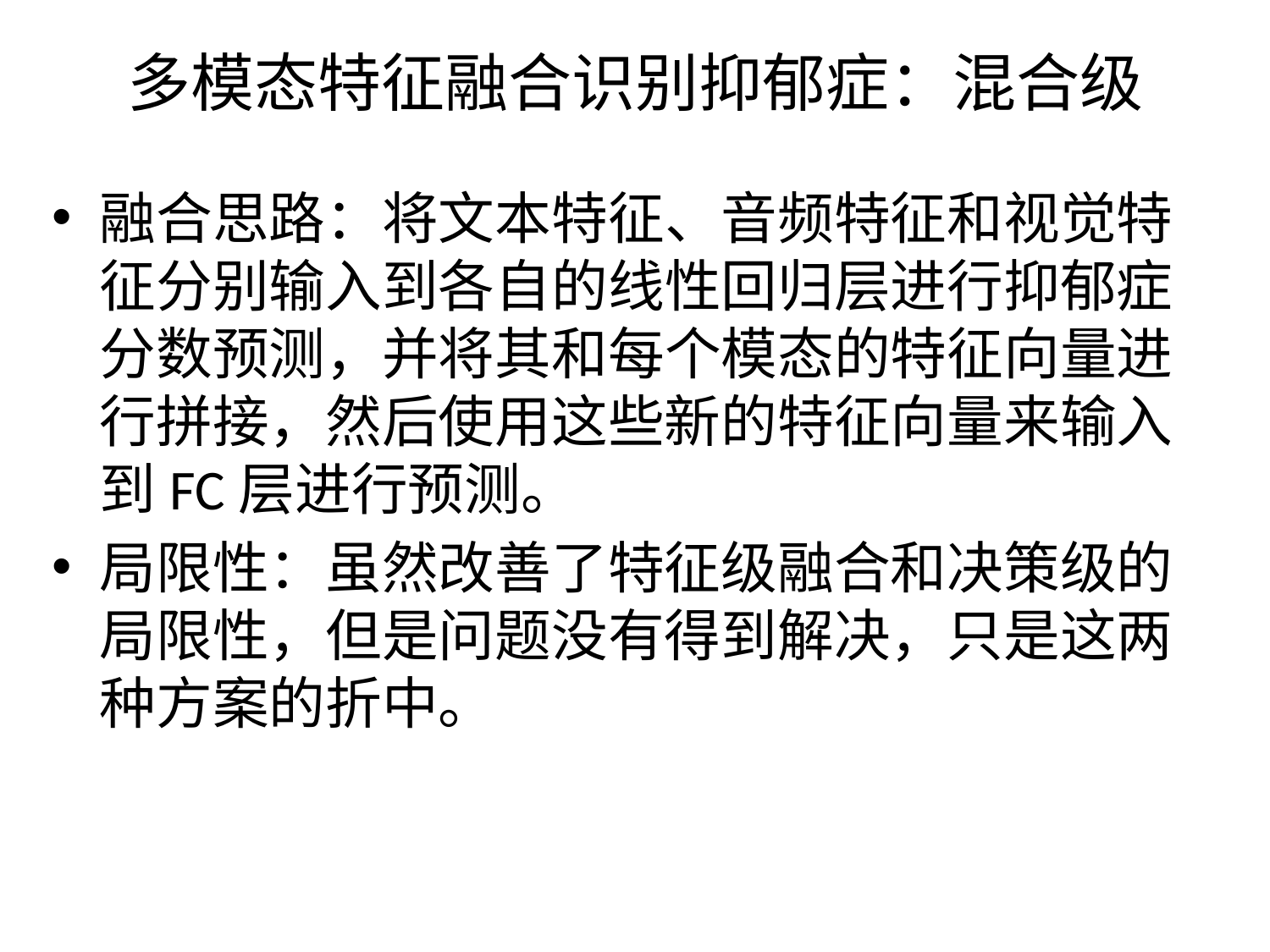

# 多模态特征融合识别抑郁症：混合级
融合思路：将文本特征、音频特征和视觉特征分别输入到各自的线性回归层进行抑郁症分数预测，并将其和每个模态的特征向量进行拼接，然后使用这些新的特征向量来输入到FC层进行预测。
局限性：虽然改善了特征级融合和决策级的局限性，但是问题没有得到解决，只是这两种方案的折中。